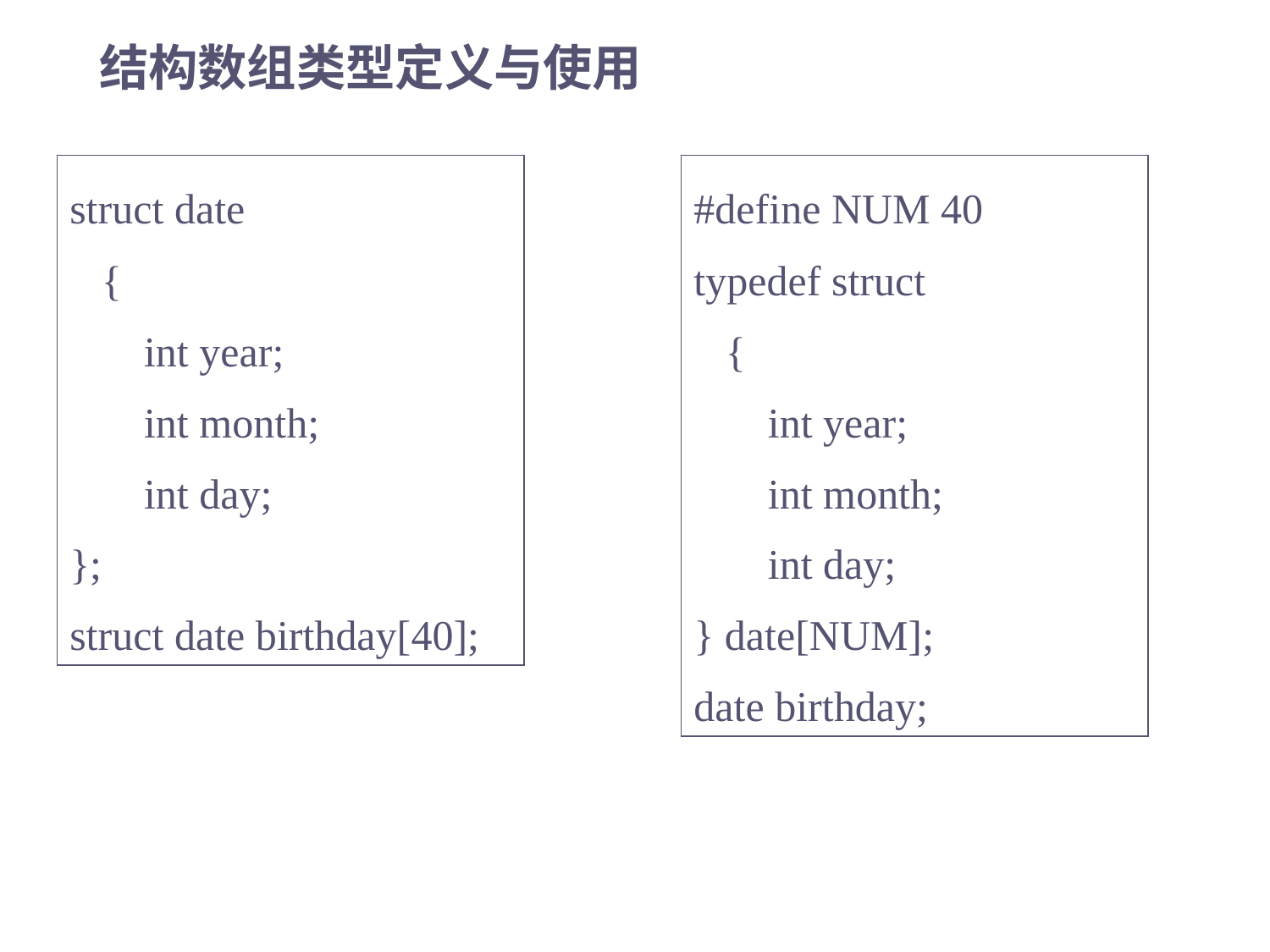

结构数组类型定义与使用
struct date
   {
       int year;
       int month;
       int day;
};
struct date birthday[40];
#define NUM 40
typedef struct
   {
       int year;
       int month;
       int day;
} date[NUM];
date birthday;
35